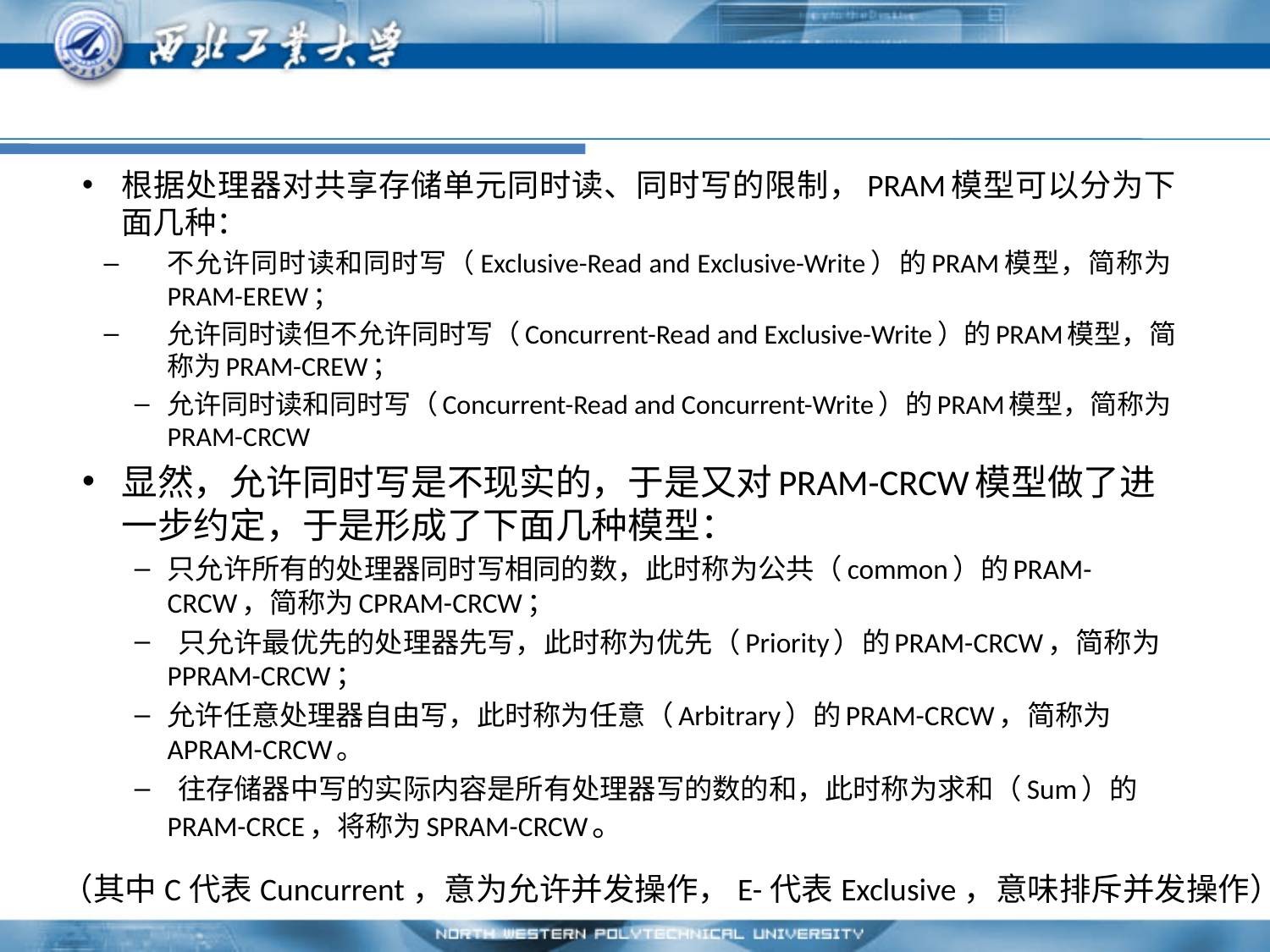

根据处理器对共享存储单元同时读、同时写的限制，PRAM模型可以分为下面几种：
不允许同时读和同时写（Exclusive-Read and Exclusive-Write）的PRAM模型，简称为PRAM-EREW；
允许同时读但不允许同时写（Concurrent-Read and Exclusive-Write）的PRAM模型，简称为PRAM-CREW；
允许同时读和同时写（Concurrent-Read and Concurrent-Write）的PRAM模型，简称为PRAM-CRCW
显然，允许同时写是不现实的，于是又对PRAM-CRCW模型做了进一步约定，于是形成了下面几种模型：
只允许所有的处理器同时写相同的数，此时称为公共（common）的PRAM-CRCW，简称为CPRAM-CRCW；
 只允许最优先的处理器先写，此时称为优先（Priority）的PRAM-CRCW，简称为PPRAM-CRCW；
允许任意处理器自由写，此时称为任意（Arbitrary）的PRAM-CRCW，简称为APRAM-CRCW。
 往存储器中写的实际内容是所有处理器写的数的和，此时称为求和（Sum）的PRAM-CRCE，将称为SPRAM-CRCW。
（其中C代表Cuncurrent，意为允许并发操作，E-代表Exclusive，意味排斥并发操作）